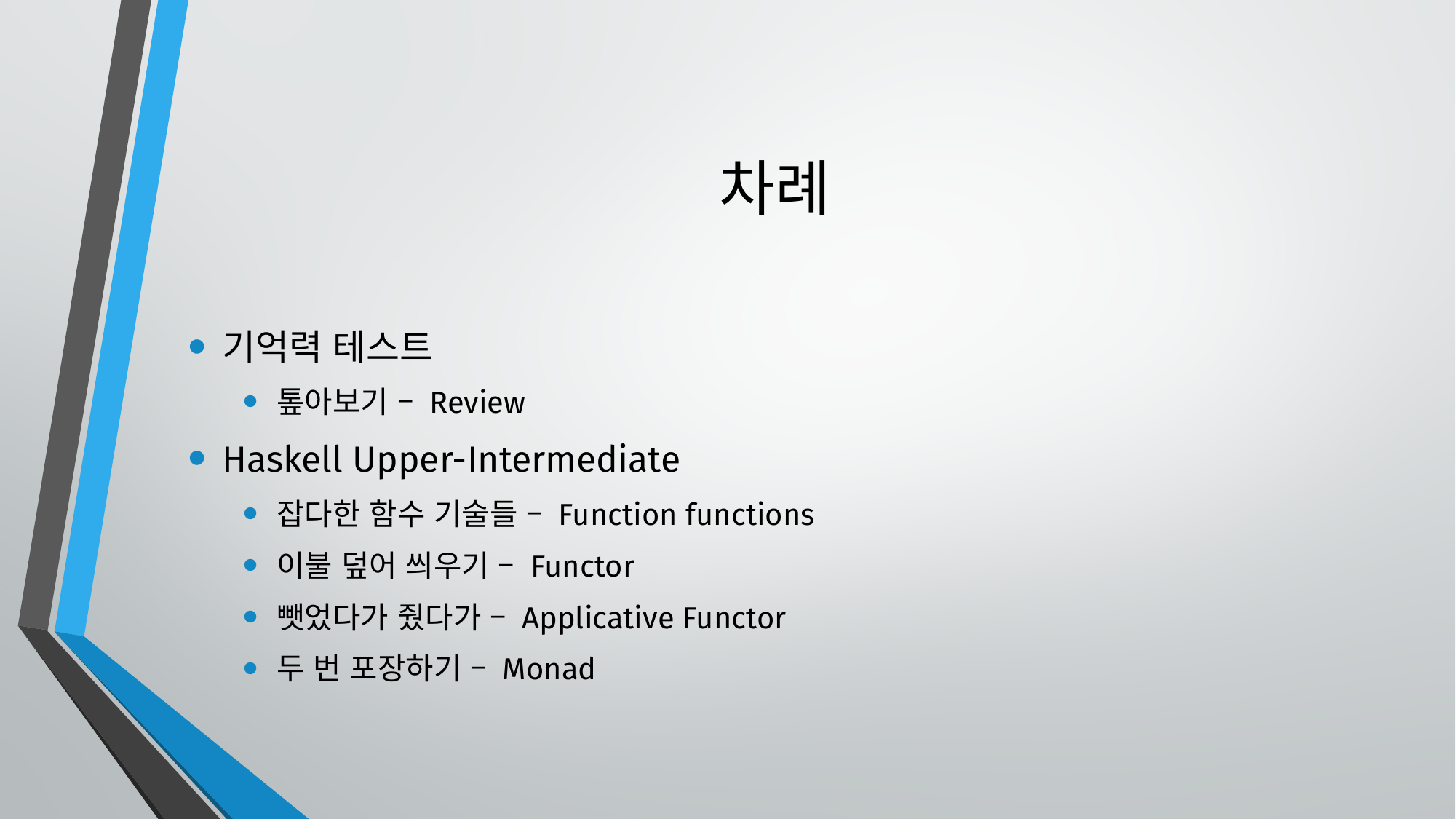

# 차례
기억력 테스트
톺아보기 – Review
Haskell Upper-Intermediate
잡다한 함수 기술들 – Function functions
이불 덮어 씌우기 – Functor
뺏었다가 줬다가 – Applicative Functor
두 번 포장하기 – Monad